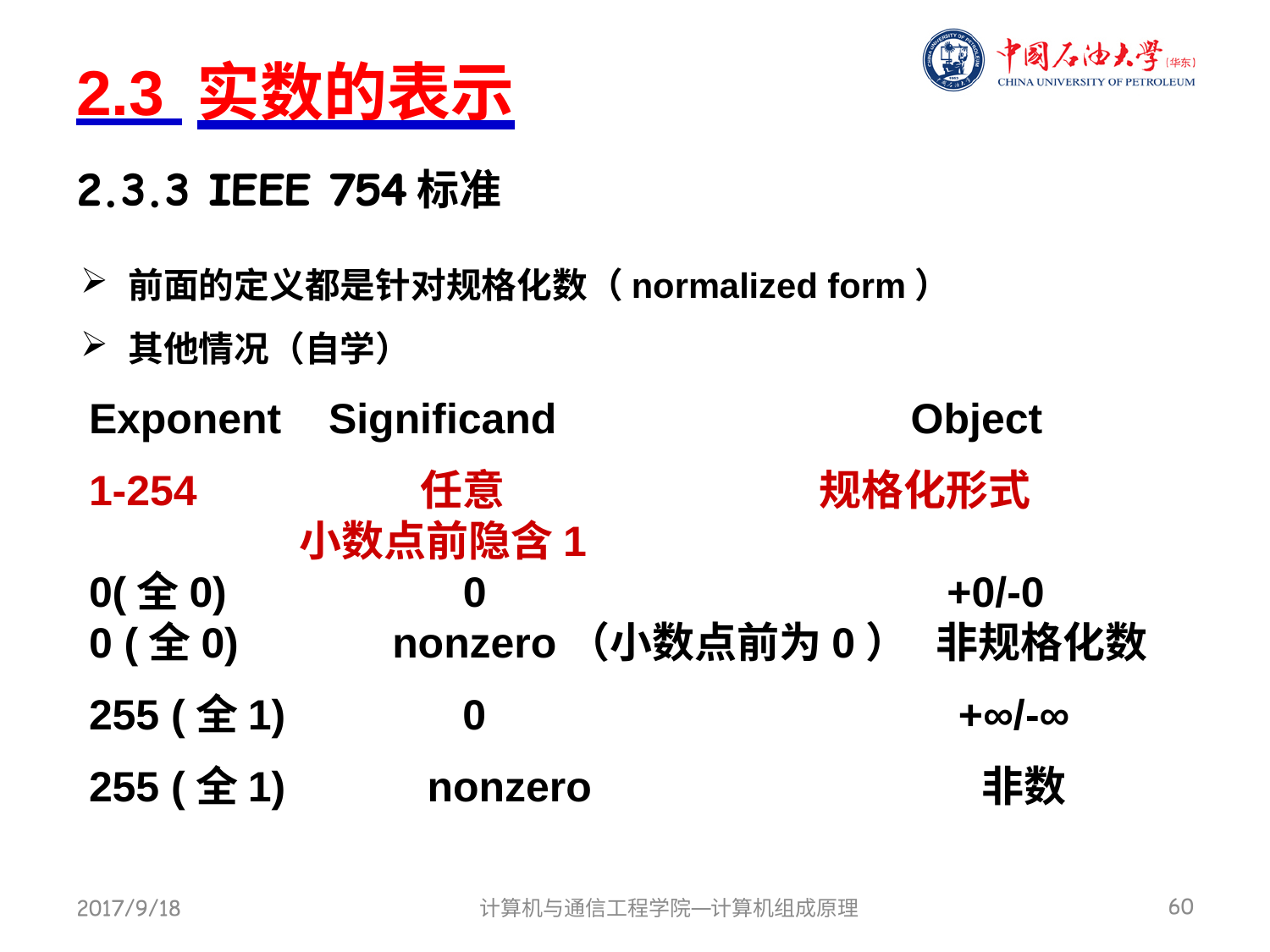

# 2.3 实数的表示
2.3.3 IEEE 754标准
前面的定义都是针对规格化数（normalized form）
其他情况（自学）
Exponent    Significand                              Object
1-254                  任意                                 规格化形式
                     小数点前隐含1
0(全0)                    0                                       +0/-0
0 (全0)             nonzero（小数点前为0）   非规格化数
255 (全1)               0                                        +∞/-∞
255 (全1)            nonzero                                非数
2017/9/18
计算机与通信工程学院—计算机组成原理
60